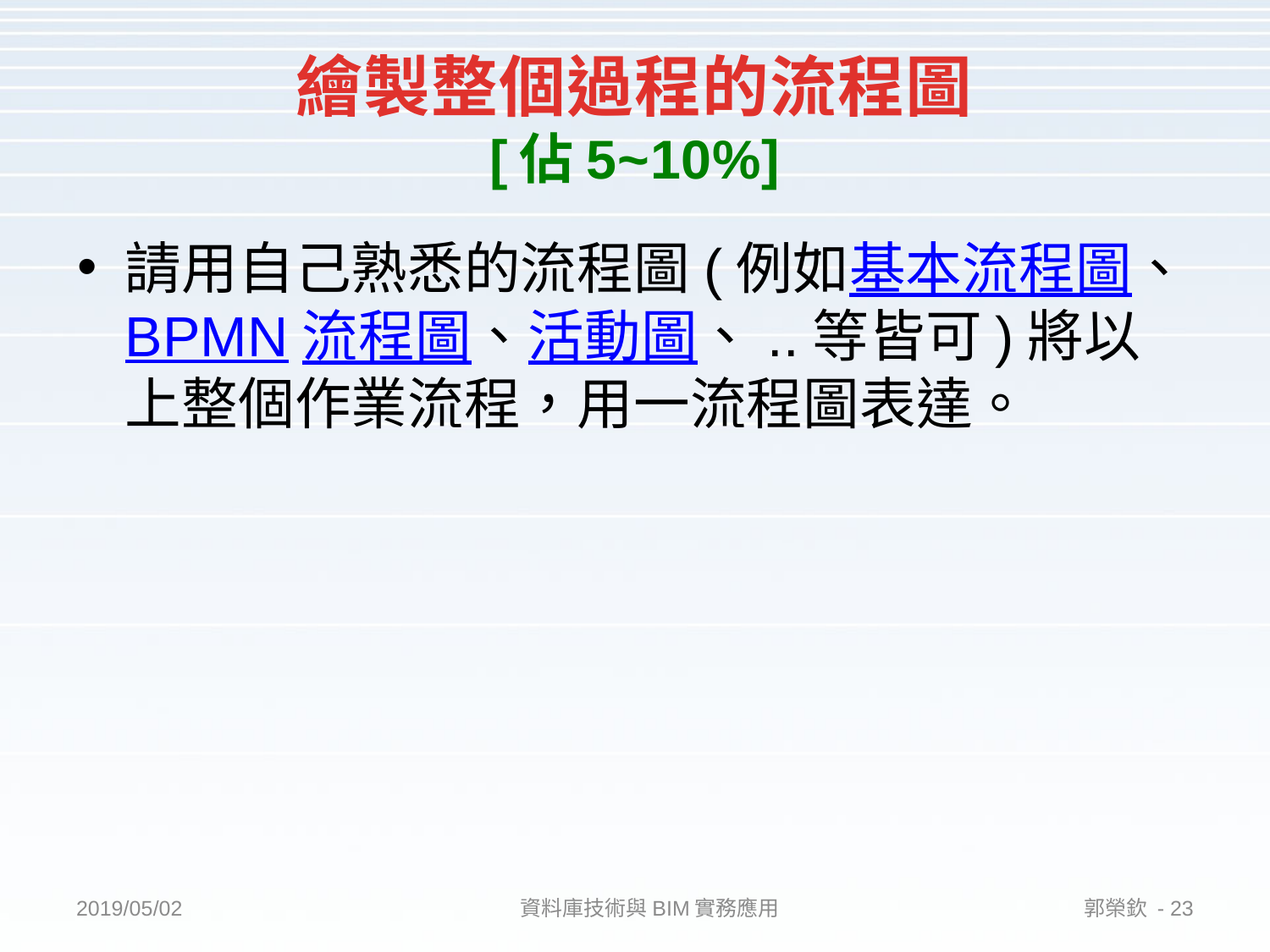

# 繪製整個過程的流程圖 [佔5~10%]
請用自己熟悉的流程圖(例如基本流程圖、BPMN流程圖、活動圖、..等皆可)將以上整個作業流程，用一流程圖表達。
2019/05/02
資料庫技術與BIM實務應用
郭榮欽 - 23